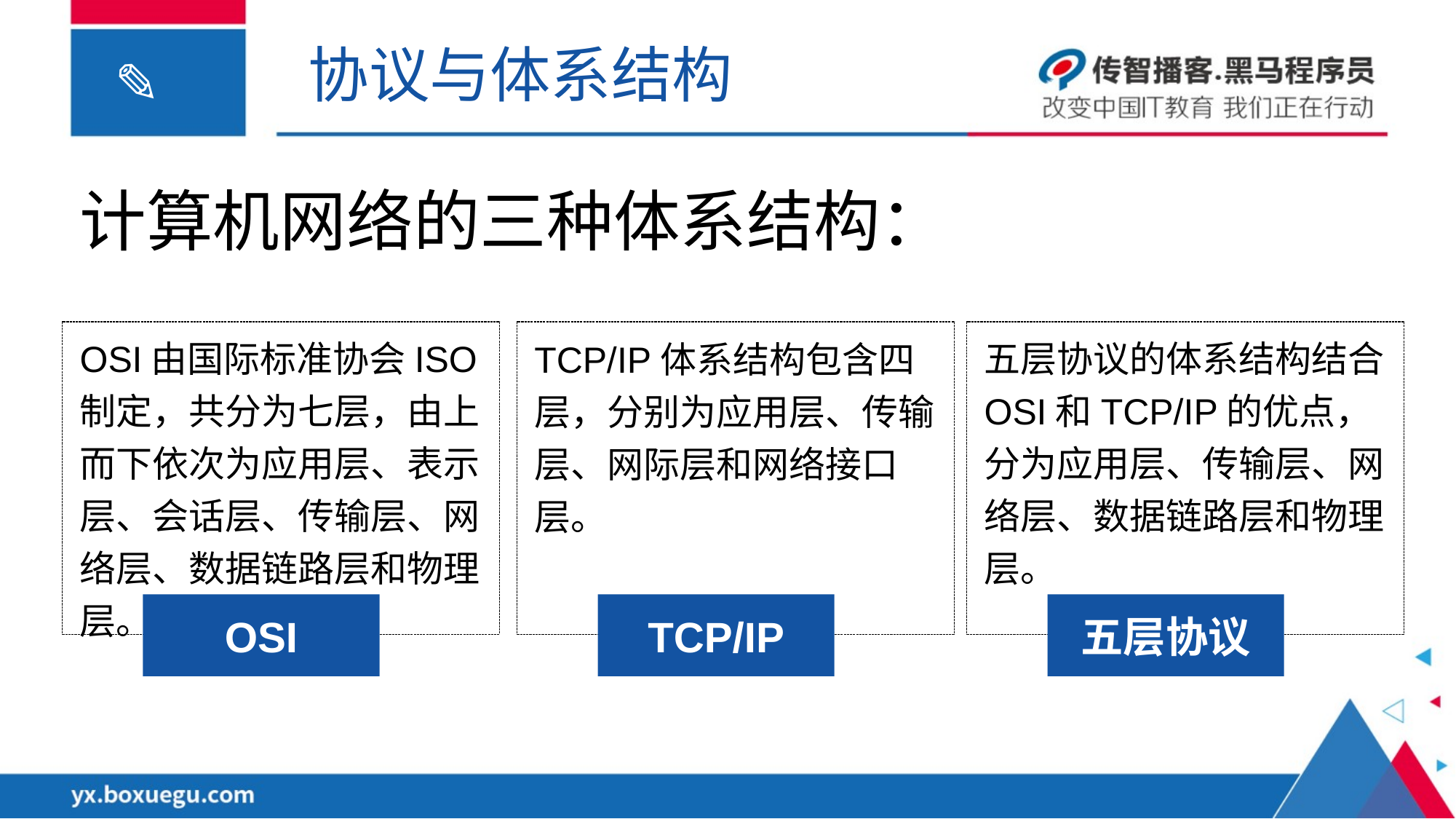

协议与体系结构
计算机网络的三种体系结构：

OSI由国际标准协会ISO制定，共分为七层，由上而下依次为应用层、表示层、会话层、传输层、网络层、数据链路层和物理层。

五层协议的体系结构结合OSI和TCP/IP的优点，分为应用层、传输层、网络层、数据链路层和物理层。
TCP/IP体系结构包含四层，分别为应用层、传输层、网际层和网络接口层。
OSI
TCP/IP
五层协议